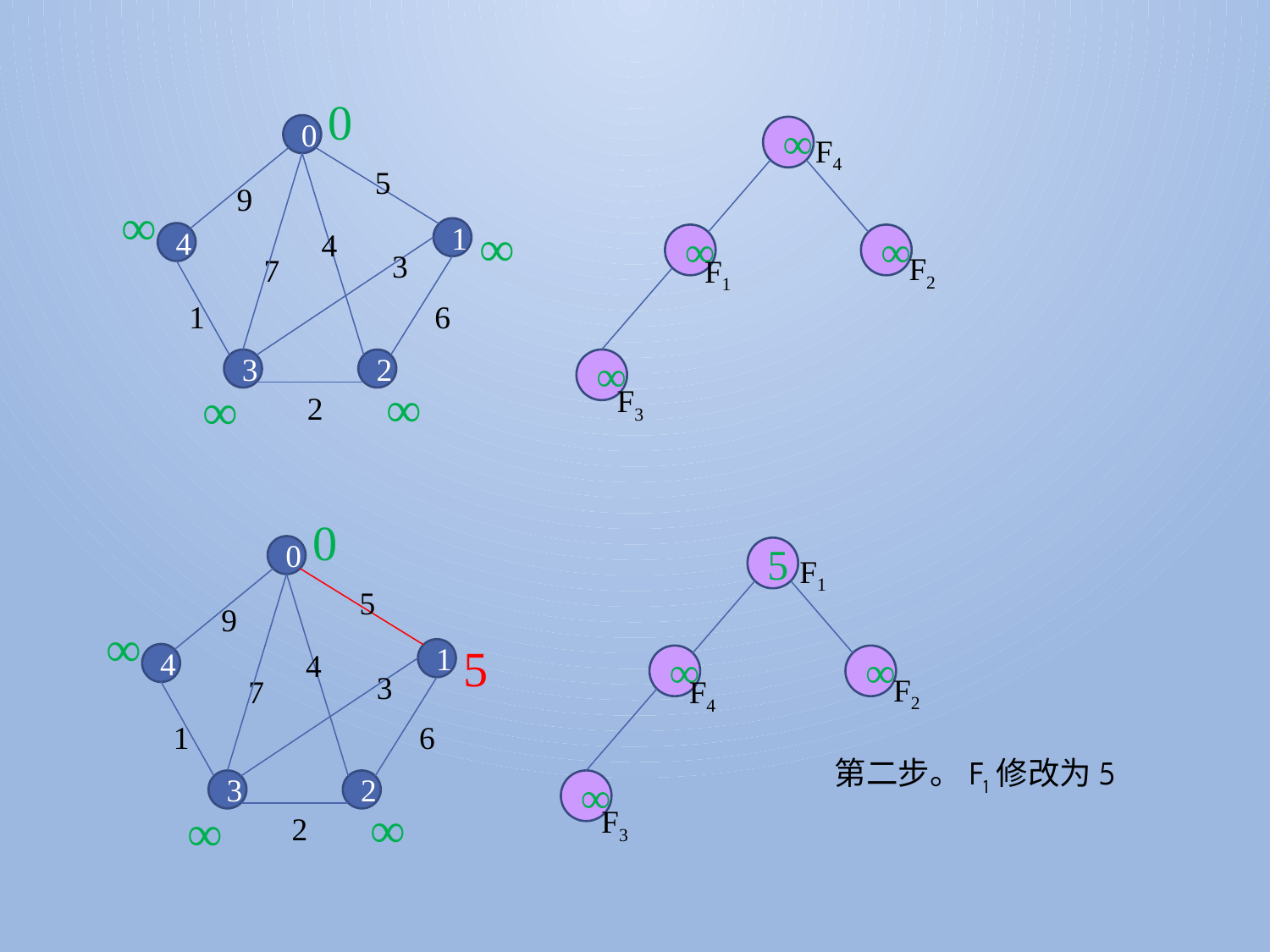

0
0
5
9
∞
∞
1
4
4
3
7
1
6
3
2
∞
∞
2
∞
F4
∞
∞
F2
F1
∞
F3
0
0
5
9
∞
5
1
4
4
3
7
1
6
3
2
∞
∞
2
5
F1
∞
∞
F2
F4
第二步。F1修改为5
∞
F3